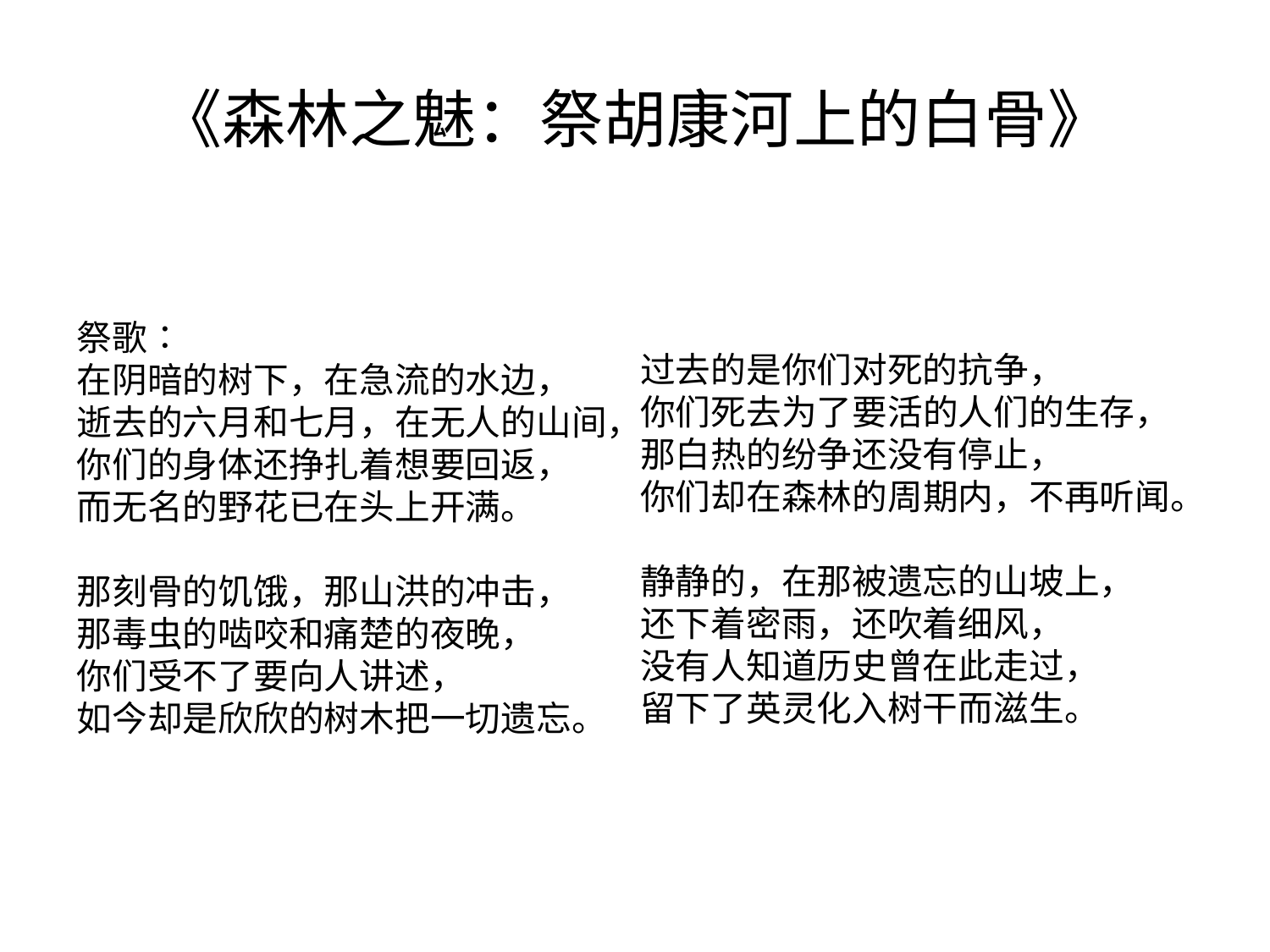

# 《森林之魅：祭胡康河上的白骨》
祭歌∶
在阴暗的树下，在急流的水边，
逝去的六月和七月，在无人的山间，
你们的身体还挣扎着想要回返，
而无名的野花已在头上开满。

那刻骨的饥饿，那山洪的冲击，
那毒虫的啮咬和痛楚的夜晚，
你们受不了要向人讲述，
如今却是欣欣的树木把一切遗忘。

过去的是你们对死的抗争，
你们死去为了要活的人们的生存，
那白热的纷争还没有停止，
你们却在森林的周期内，不再听闻。

静静的，在那被遗忘的山坡上，
还下着密雨，还吹着细风，
没有人知道历史曾在此走过，
留下了英灵化入树干而滋生。